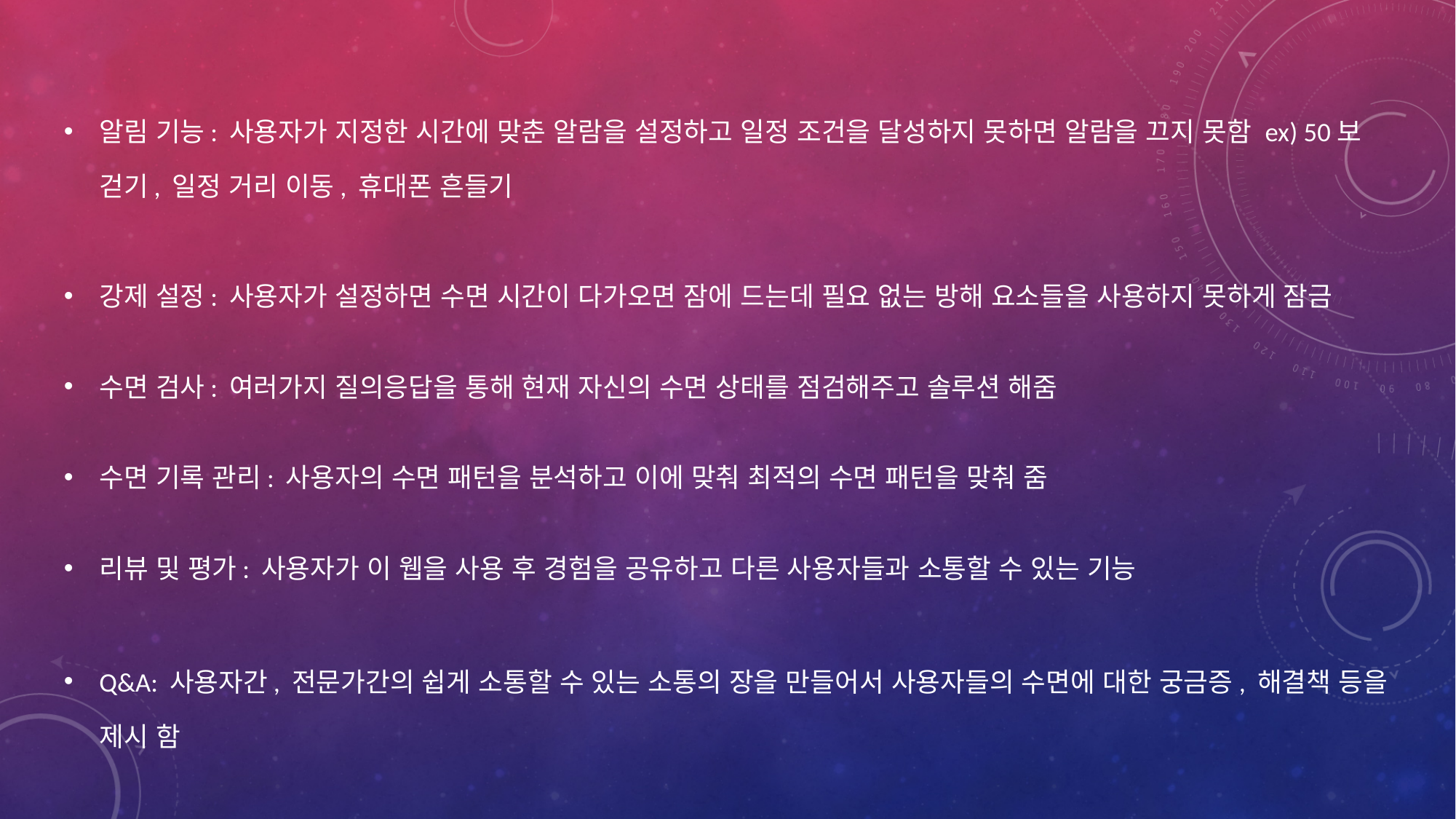

알림 기능: 사용자가 지정한 시간에 맞춘 알람을 설정하고 일정 조건을 달성하지 못하면 알람을 끄지 못함 ex) 50보 걷기, 일정 거리 이동, 휴대폰 흔들기

강제 설정: 사용자가 설정하면 수면 시간이 다가오면 잠에 드는데 필요 없는 방해 요소들을 사용하지 못하게 잠금

수면 검사: 여러가지 질의응답을 통해 현재 자신의 수면 상태를 점검해주고 솔루션 해줌

수면 기록 관리: 사용자의 수면 패턴을 분석하고 이에 맞춰 최적의 수면 패턴을 맞춰 줌

리뷰 및 평가: 사용자가 이 웹을 사용 후 경험을 공유하고 다른 사용자들과 소통할 수 있는 기능

Q&A: 사용자간, 전문가간의 쉽게 소통할 수 있는 소통의 장을 만들어서 사용자들의 수면에 대한 궁금증, 해결책 등을 제시 함